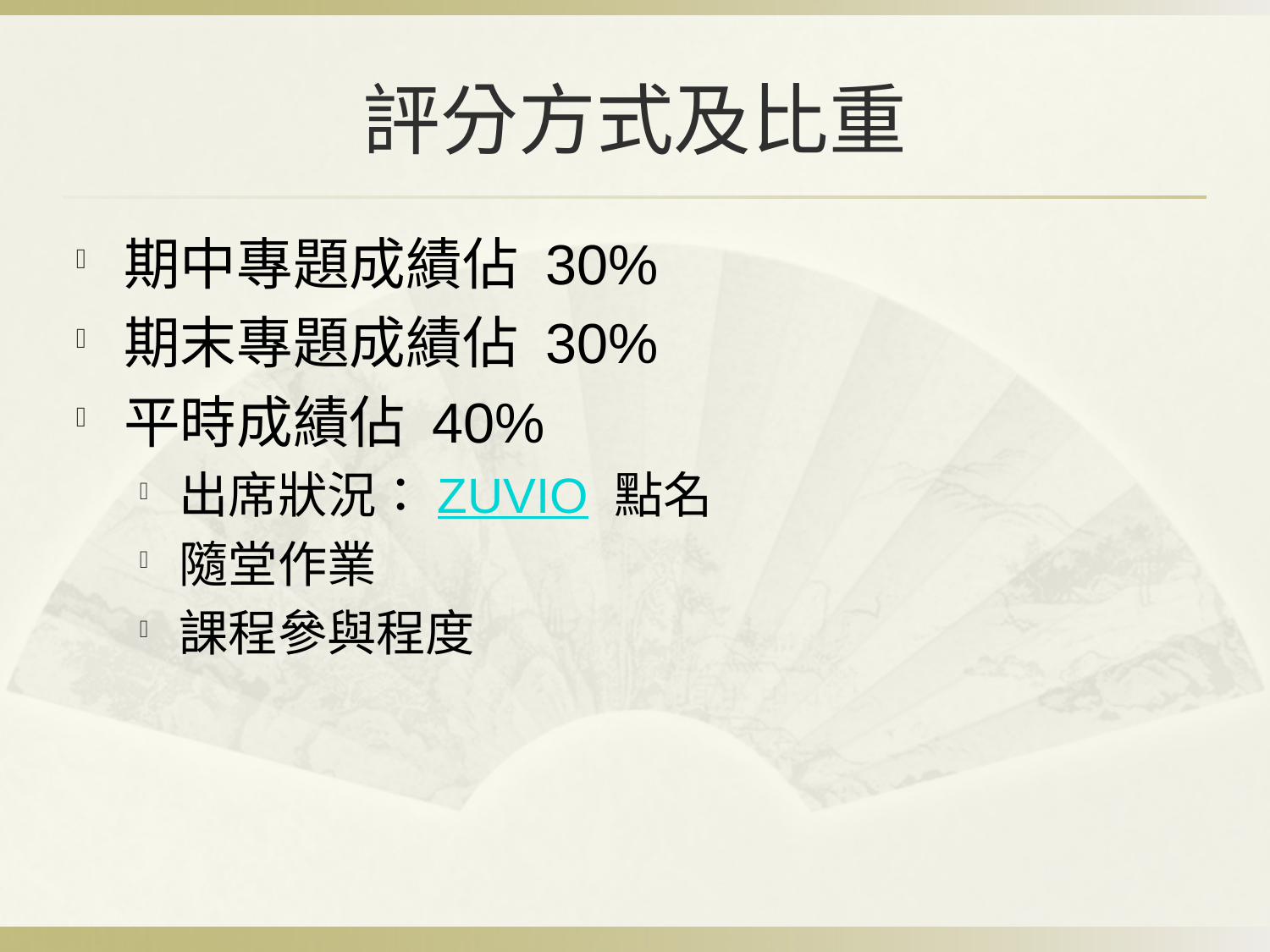

# 評分方式及比重
期中專題成績佔 30%
期末專題成績佔 30%
平時成績佔 40%
出席狀況：ZUVIO 點名
隨堂作業
課程參與程度